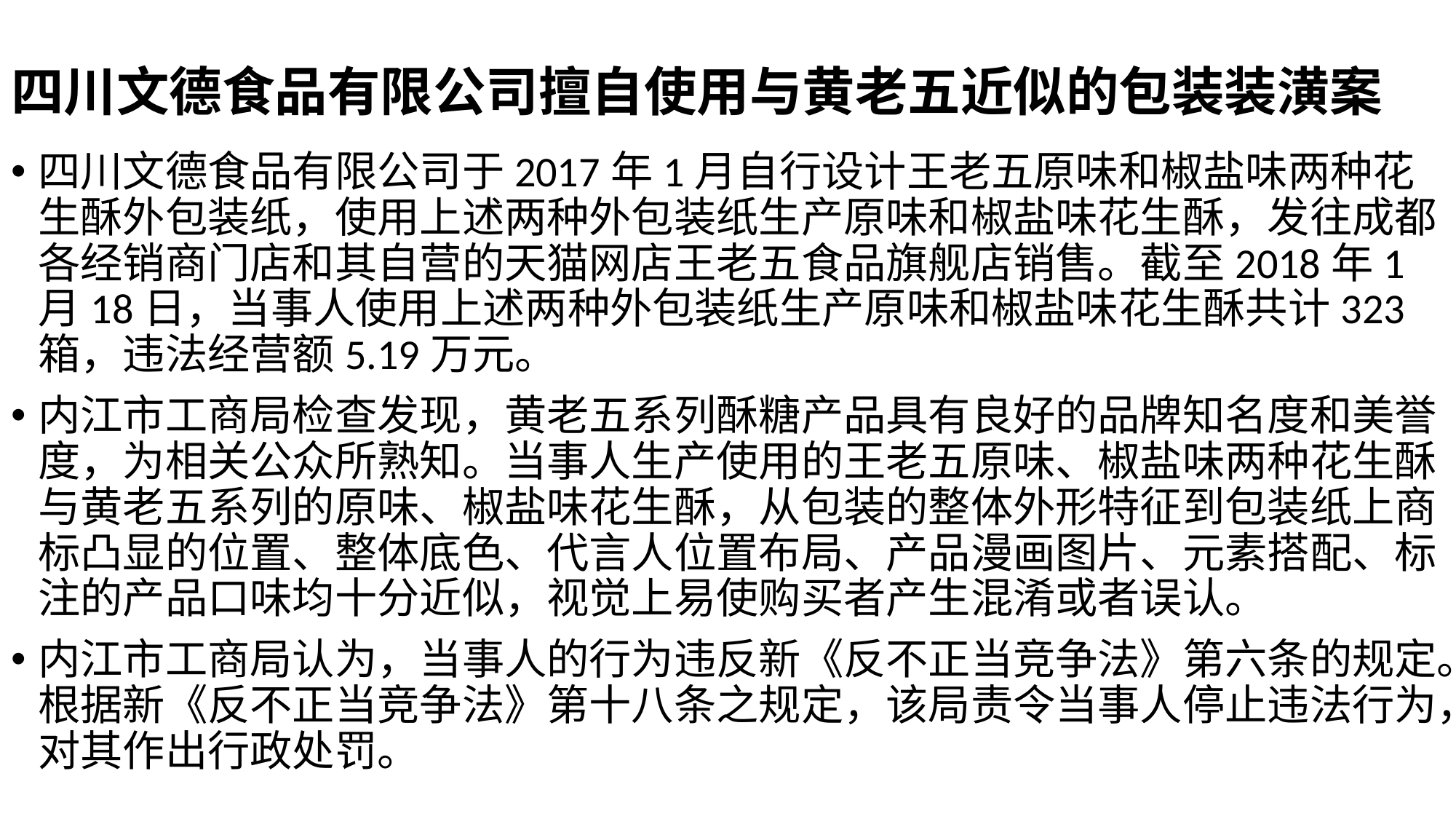

# 四川文德食品有限公司擅自使用与黄老五近似的包装装潢案
四川文德食品有限公司于2017年1月自行设计王老五原味和椒盐味两种花生酥外包装纸，使用上述两种外包装纸生产原味和椒盐味花生酥，发往成都各经销商门店和其自营的天猫网店王老五食品旗舰店销售。截至2018年1月18日，当事人使用上述两种外包装纸生产原味和椒盐味花生酥共计323箱，违法经营额5.19万元。
内江市工商局检查发现，黄老五系列酥糖产品具有良好的品牌知名度和美誉度，为相关公众所熟知。当事人生产使用的王老五原味、椒盐味两种花生酥与黄老五系列的原味、椒盐味花生酥，从包装的整体外形特征到包装纸上商标凸显的位置、整体底色、代言人位置布局、产品漫画图片、元素搭配、标注的产品口味均十分近似，视觉上易使购买者产生混淆或者误认。
内江市工商局认为，当事人的行为违反新《反不正当竞争法》第六条的规定。根据新《反不正当竞争法》第十八条之规定，该局责令当事人停止违法行为，对其作出行政处罚。